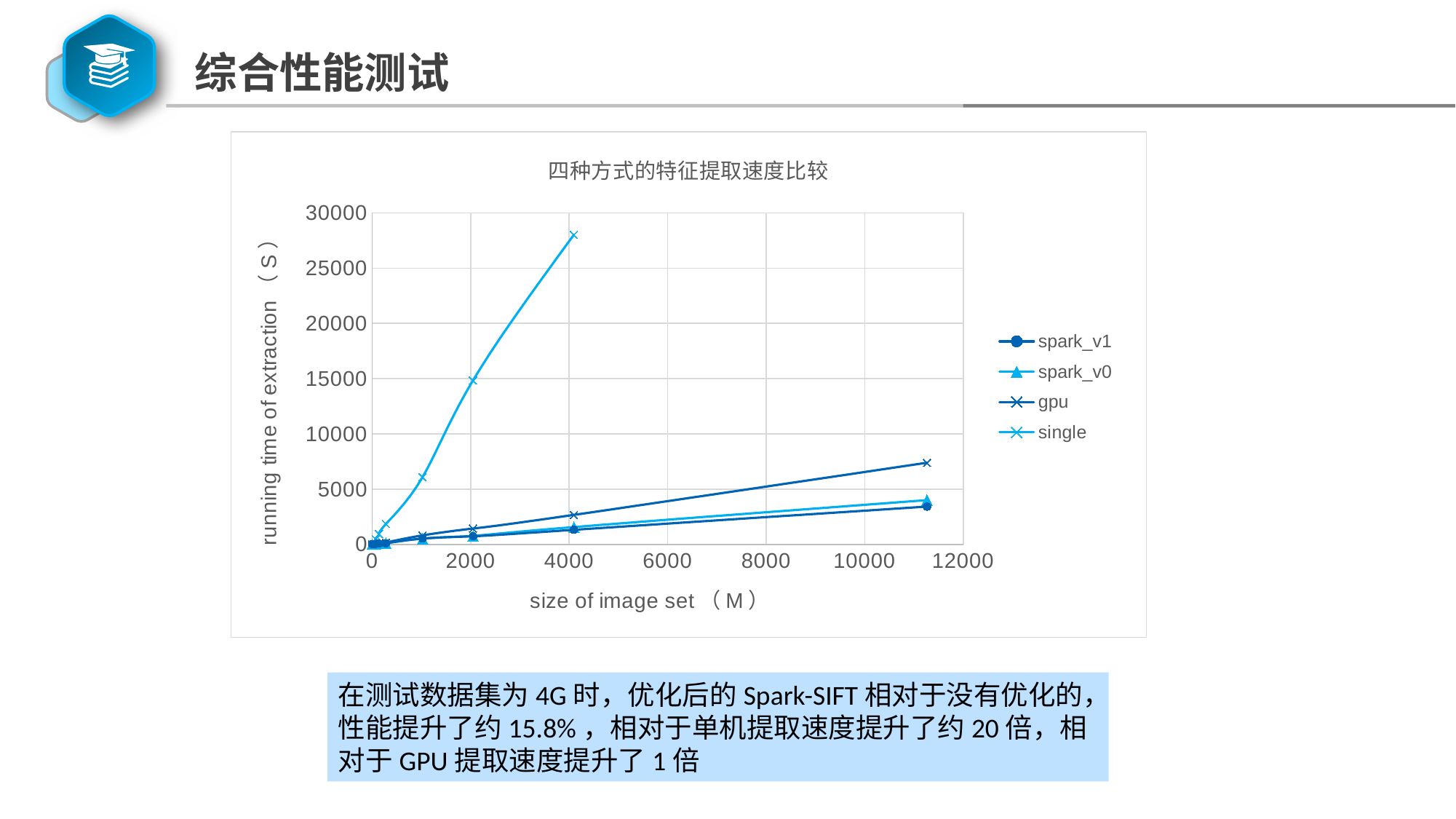

综合性能测试

### Chart: 四种方式的特征提取速度比较

| Category |  |  |  |  |
|---|---|---|---|---|
在测试数据集为4G时，优化后的Spark-SIFT相对于没有优化的，性能提升了约15.8%，相对于单机提取速度提升了约20倍，相对于GPU提取速度提升了1倍